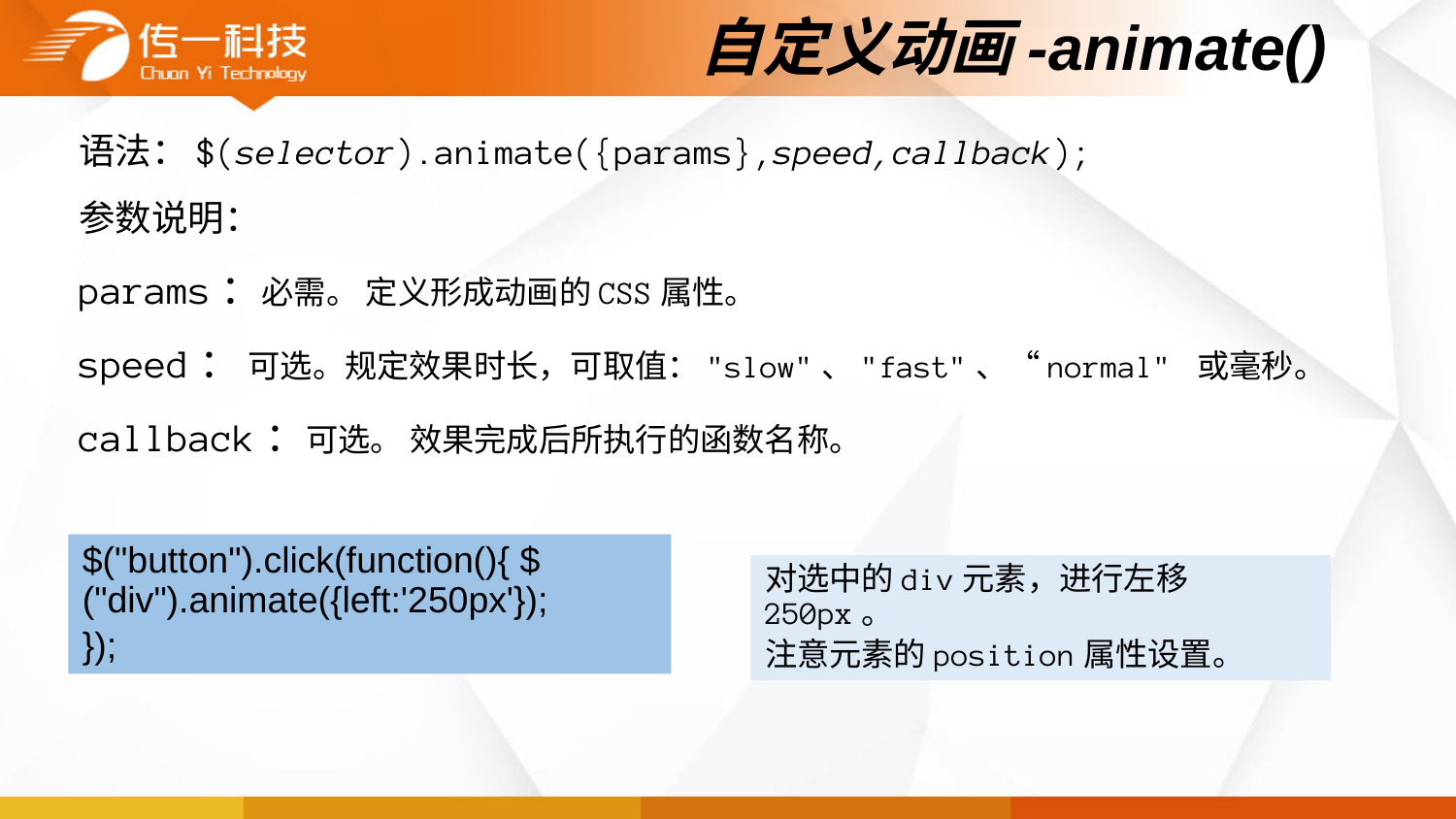

自定义动画-animate()
语法：$(selector).animate({params},speed,callback);
参数说明：
params：必需。 定义形成动画的CSS属性。
speed： 可选。规定效果时长，可取值："slow"、"fast"、“normal" 或毫秒。
callback：可选。 效果完成后所执行的函数名称。

$("button").click(function(){ $("div").animate({left:'250px'});
});
对选中的div元素，进行左移250px。
注意元素的position属性设置。